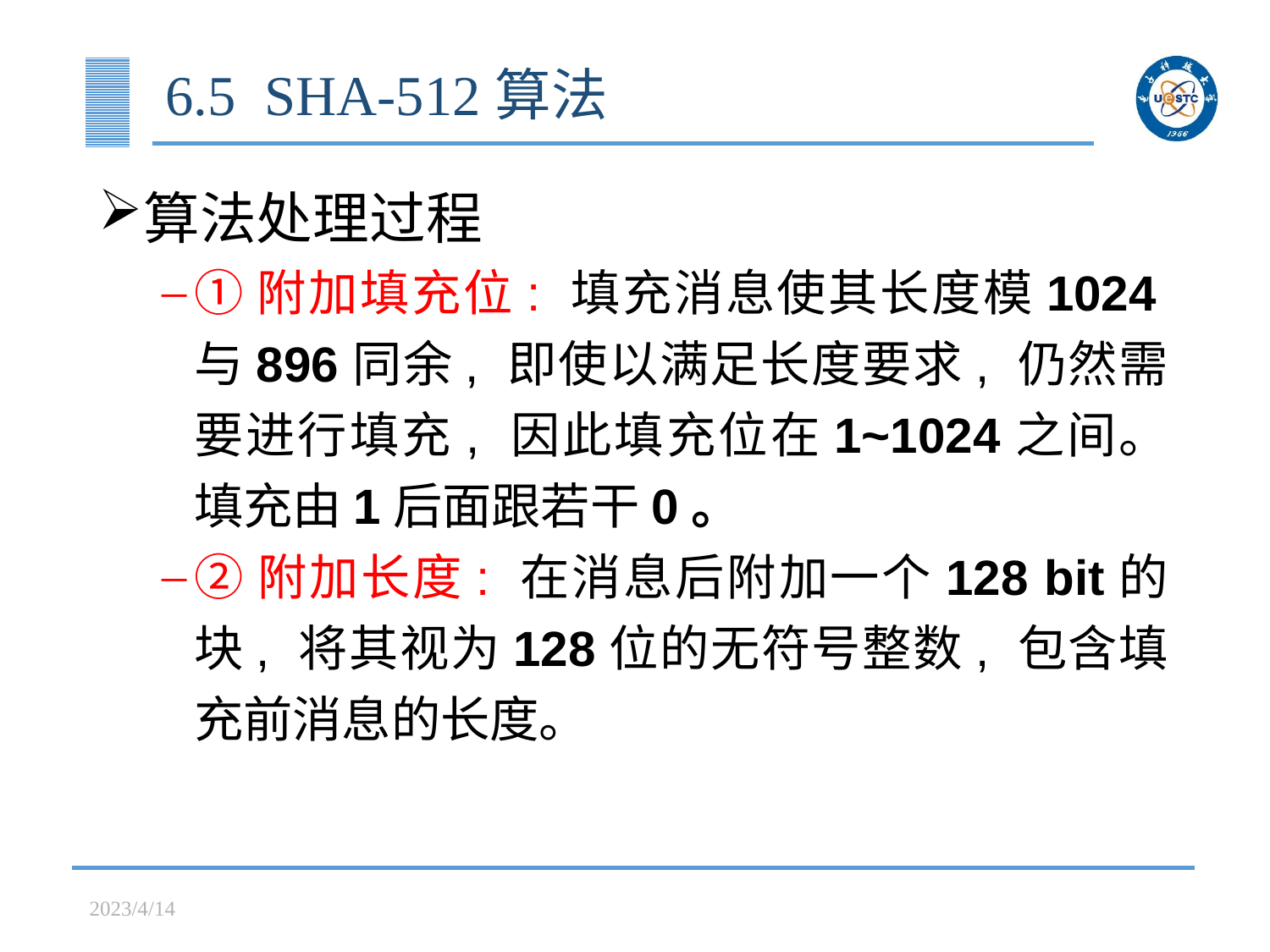

# 6.5  SHA-512算法
算法处理过程
①附加填充位: 填充消息使其长度模1024与896同余, 即使以满足长度要求, 仍然需要进行填充, 因此填充位在1~1024之间。填充由1后面跟若干0。
②附加长度: 在消息后附加一个128 bit的块, 将其视为128位的无符号整数, 包含填充前消息的长度。
2023/4/14